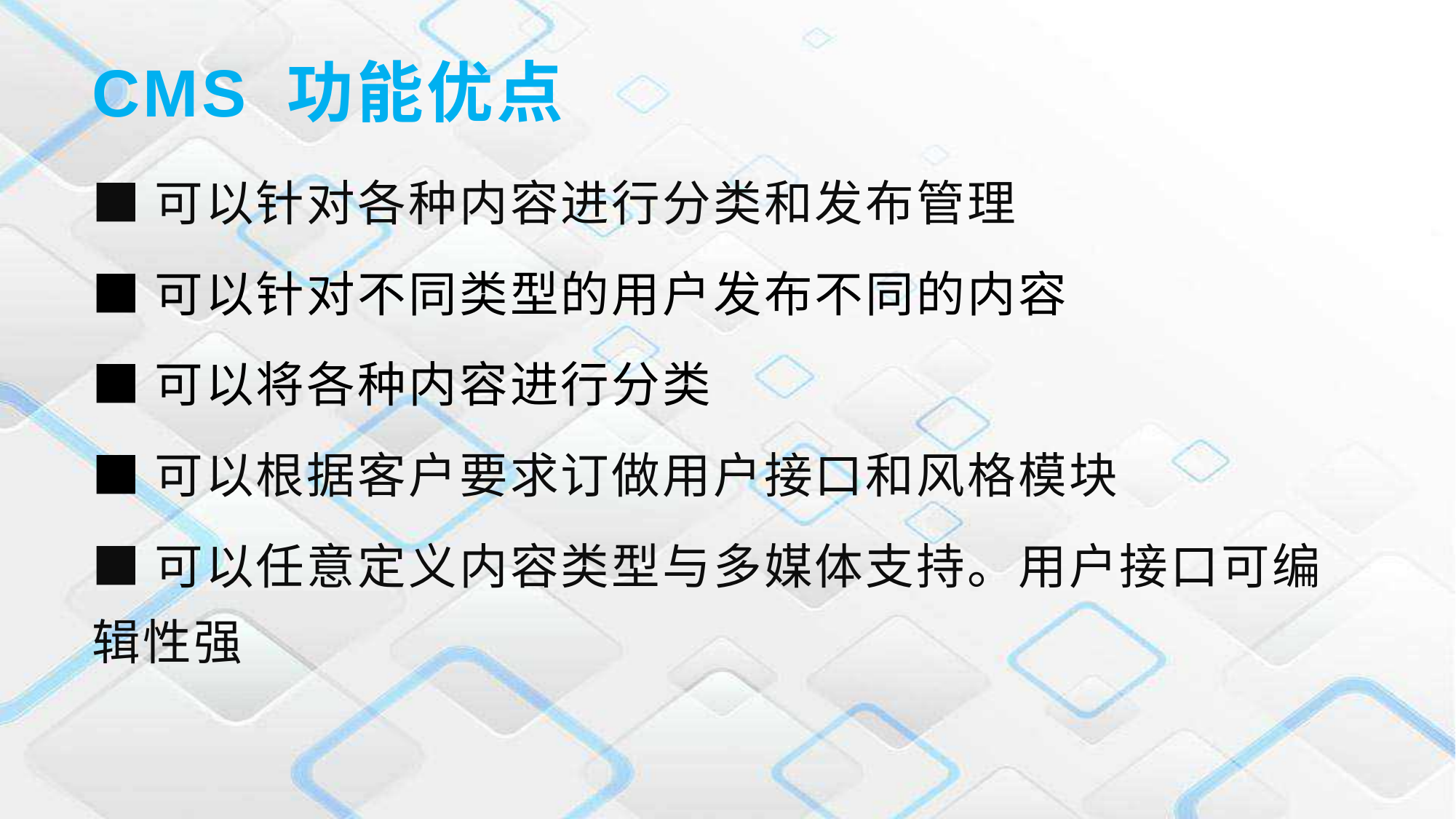

# CMS 功能优点
■可以针对各种内容进行分类和发布管理
■可以针对不同类型的用户发布不同的内容
■可以将各种内容进行分类
■可以根据客户要求订做用户接口和风格模块
■可以任意定义内容类型与多媒体支持。用户接口可编辑性强